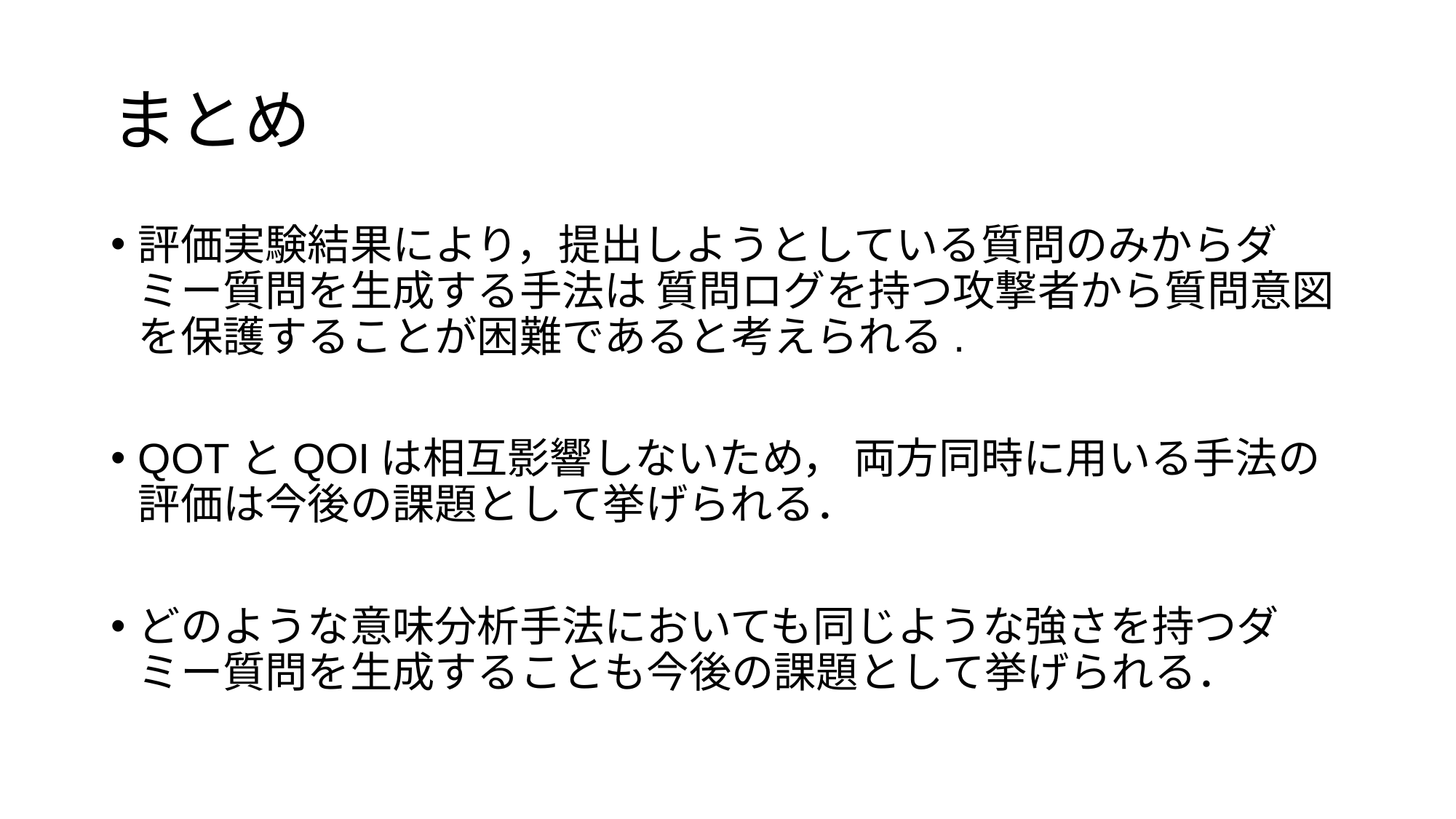

# まとめ
評価実験結果により，提出しようとしている質問のみからダミー質問を生成する手法は 質問ログを持つ攻撃者から質問意図を保護することが困難であると考えられる.

QOTとQOIは相互影響しないため， 両方同時に用いる手法の評価は今後の課題として挙げられる．

どのような意味分析手法においても同じような強さを持つダミー質問を生成することも今後の課題として挙げられる．